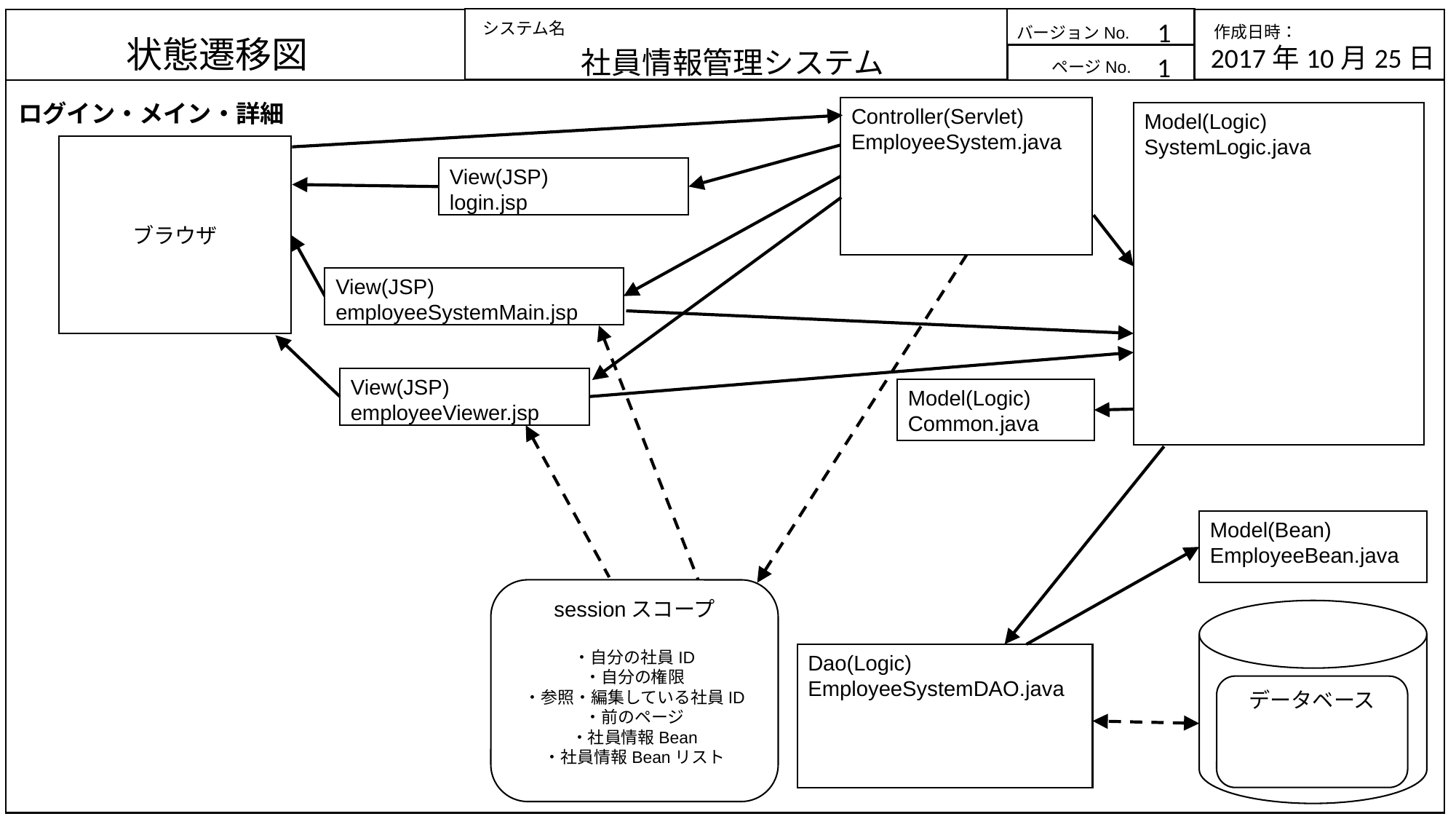

1
システム名
作成日時：
バージョンNo.
状態遷移図
2017年10月25日
社員情報管理システム
1
ページNo.
ログイン・メイン・詳細

Controller(Servlet)
EmployeeSystem.java
Model(Logic)
SystemLogic.java
ブラウザ
View(JSP)
login.jsp
View(JSP)
employeeSystemMain.jsp
View(JSP)
employeeViewer.jsp
Model(Logic)
Common.java
Model(Bean)
EmployeeBean.java
sessionスコープ

・自分の社員ID
・自分の権限
・参照・編集している社員ID
・前のページ
・社員情報Bean
・社員情報Beanリスト

Dao(Logic)
EmployeeSystemDAO.java
データベース